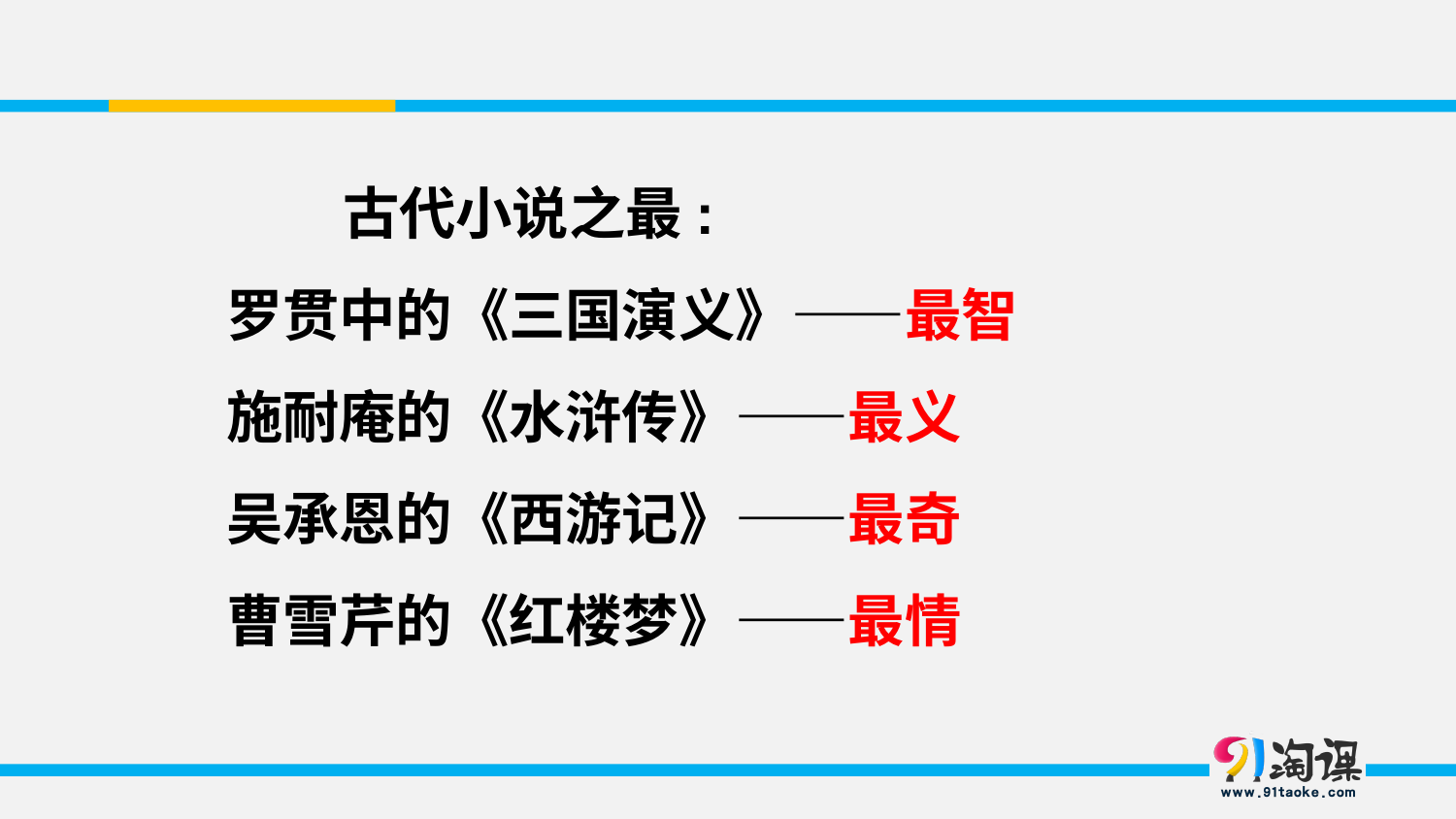

古代小说之最:
罗贯中的《三国演义》——最智
施耐庵的《水浒传》——最义
吴承恩的《西游记》——最奇
曹雪芹的《红楼梦》——最情